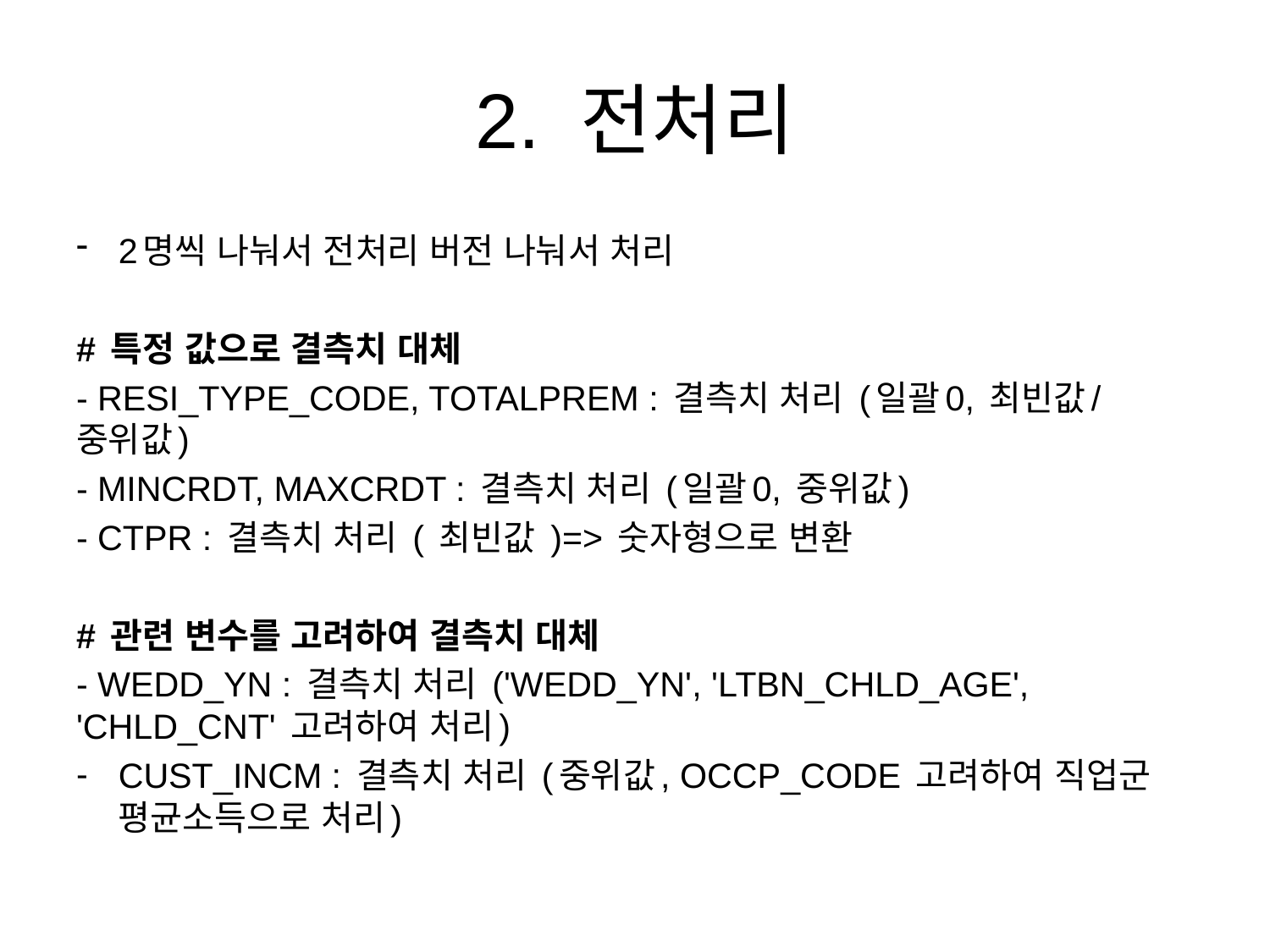

# 2. 전처리
2명씩 나눠서 전처리 버전 나눠서 처리

# 특정 값으로 결측치 대체
- RESI_TYPE_CODE, TOTALPREM : 결측치 처리 (일괄0, 최빈값/중위값)
- MINCRDT, MAXCRDT : 결측치 처리 (일괄0, 중위값)
- CTPR : 결측치 처리 ( 최빈값 )=> 숫자형으로 변환

# 관련 변수를 고려하여 결측치 대체
- WEDD_YN : 결측치 처리 ('WEDD_YN', 'LTBN_CHLD_AGE', 'CHLD_CNT' 고려하여 처리)
CUST_INCM : 결측치 처리 (중위값, OCCP_CODE 고려하여 직업군 평균소득으로 처리)